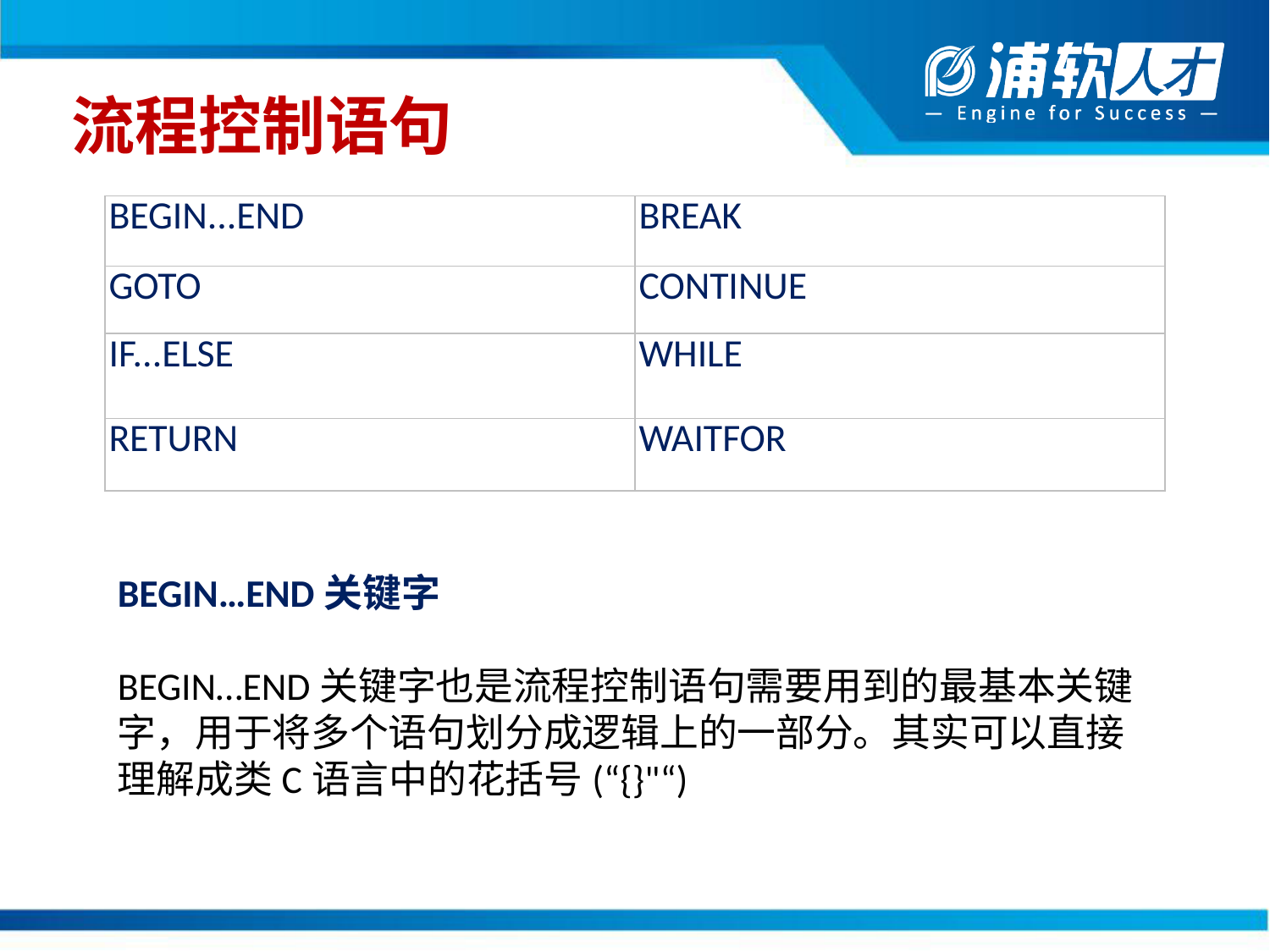

# 流程控制语句
| BEGIN...END | BREAK |
| --- | --- |
| GOTO | CONTINUE |
| IF...ELSE | WHILE |
| RETURN | WAITFOR |

BEGIN…END关键字

BEGIN…END关键字也是流程控制语句需要用到的最基本关键字，用于将多个语句划分成逻辑上的一部分。其实可以直接理解成类C语言中的花括号(“{}"“)